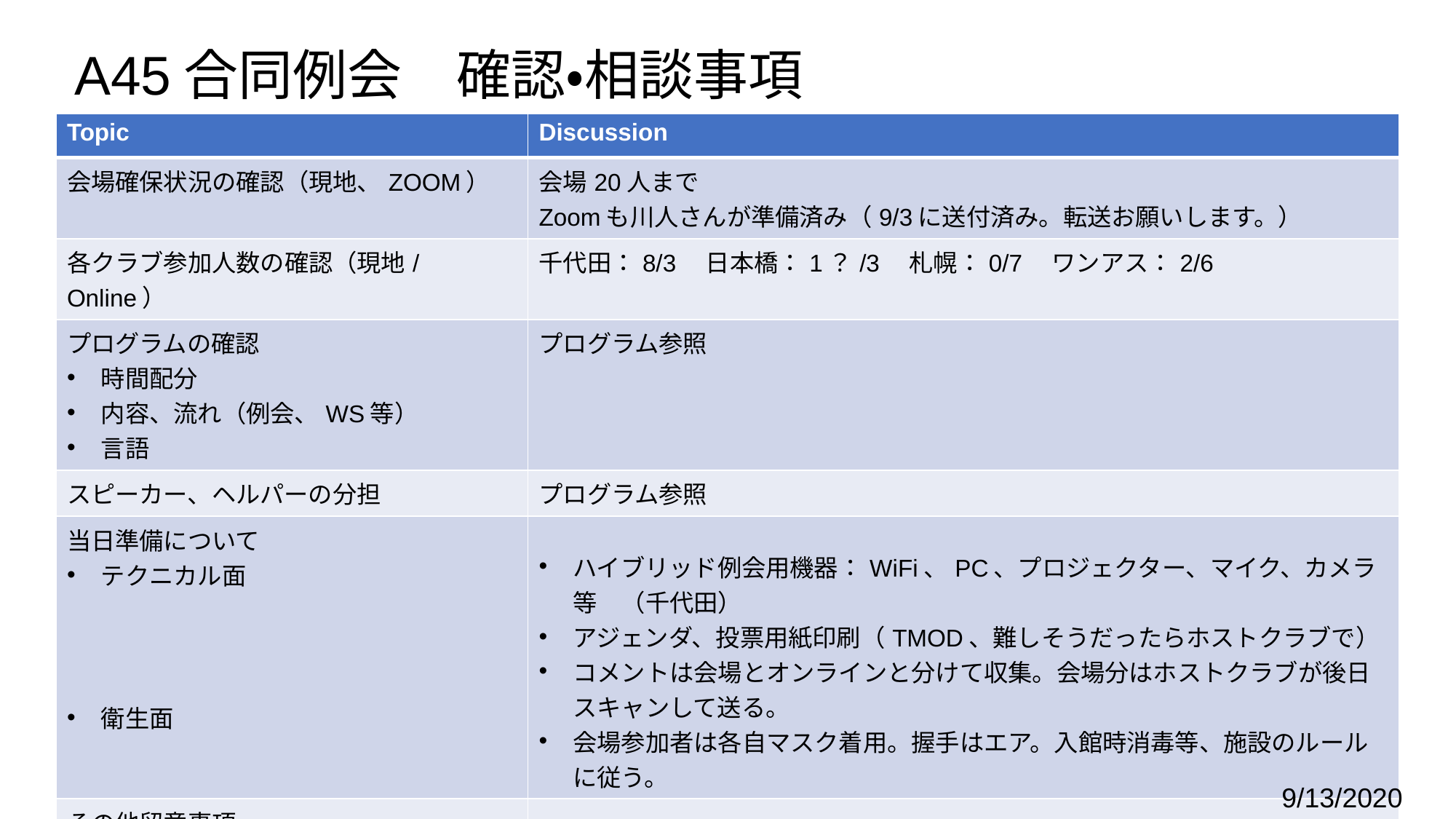

A45合同例会　確認・相談事項
| Topic | Discussion |
| --- | --- |
| 会場確保状況の確認（現地、ZOOM） | 会場20人まで　 Zoomも川人さんが準備済み（9/3に送付済み。転送お願いします。） |
| 各クラブ参加人数の確認（現地/Online） | 千代田：8/3　日本橋：1？/3　札幌：0/7　ワンアス：2/6 |
| プログラムの確認 時間配分 内容、流れ（例会、WS等） 言語 | プログラム参照 |
| スピーカー、ヘルパーの分担 | プログラム参照 |
| 当日準備について テクニカル面 衛生面 | ハイブリッド例会用機器：WiFi、PC、プロジェクター、マイク、カメラ等　（千代田） アジェンダ、投票用紙印刷（TMOD、難しそうだったらホストクラブで） コメントは会場とオンラインと分けて収集。会場分はホストクラブが後日スキャンして送る。 会場参加者は各自マスク着用。握手はエア。入館時消毒等、施設のルールに従う。 |
| その他留意事項 録画はOK？ | Zoom側は録画する |
9/13/2020